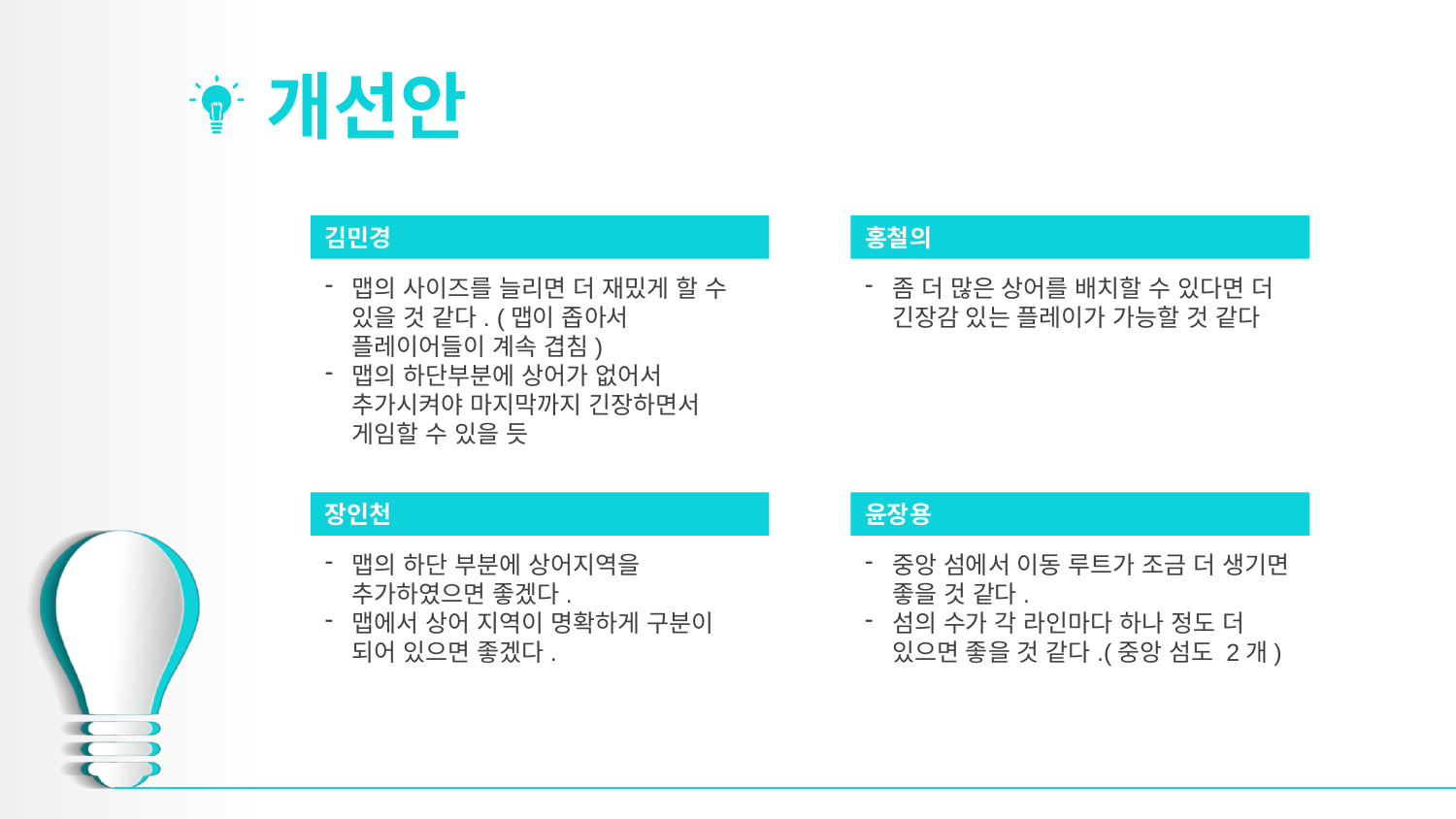

# 개선안

김민경
맵의 사이즈를 늘리면 더 재밌게 할 수 있을 것 같다. (맵이 좁아서 플레이어들이 계속 겹침)
맵의 하단부분에 상어가 없어서 추가시켜야 마지막까지 긴장하면서 게임할 수 있을 듯
홍철의
좀 더 많은 상어를 배치할 수 있다면 더 긴장감 있는 플레이가 가능할 것 같다

장인천
맵의 하단 부분에 상어지역을 추가하였으면 좋겠다.
맵에서 상어 지역이 명확하게 구분이 되어 있으면 좋겠다.
윤장용
중앙 섬에서 이동 루트가 조금 더 생기면 좋을 것 같다.
섬의 수가 각 라인마다 하나 정도 더 있으면 좋을 것 같다.(중앙 섬도 2개)